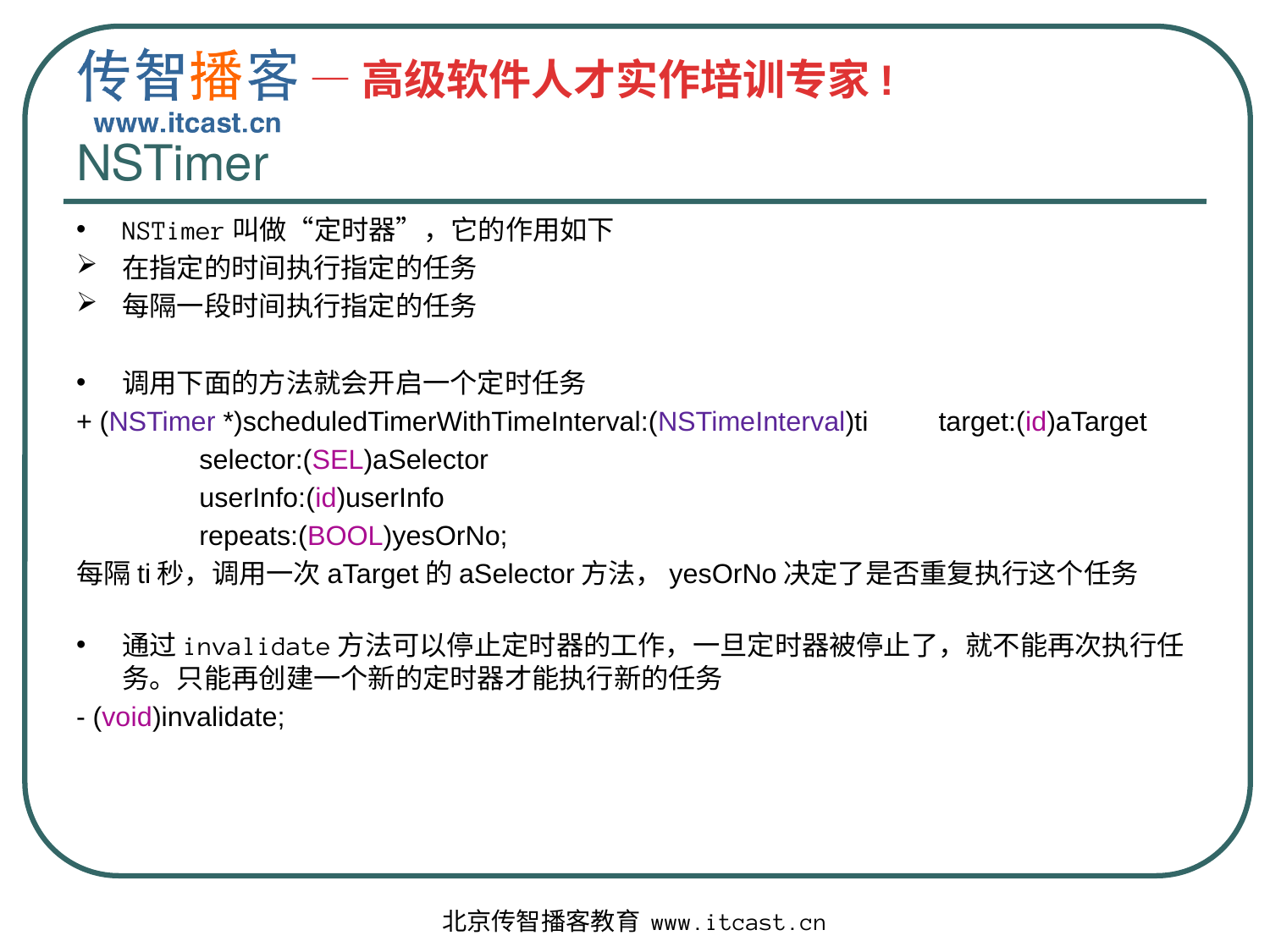

# NSTimer
NSTimer叫做“定时器”，它的作用如下
在指定的时间执行指定的任务
每隔一段时间执行指定的任务

调用下面的方法就会开启一个定时任务
+ (NSTimer *)scheduledTimerWithTimeInterval:(NSTimeInterval)ti 								target:(id)aTarget
								selector:(SEL)aSelector
								userInfo:(id)userInfo
								repeats:(BOOL)yesOrNo;
每隔ti秒，调用一次aTarget的aSelector方法，yesOrNo决定了是否重复执行这个任务

通过invalidate方法可以停止定时器的工作，一旦定时器被停止了，就不能再次执行任务。只能再创建一个新的定时器才能执行新的任务
- (void)invalidate;